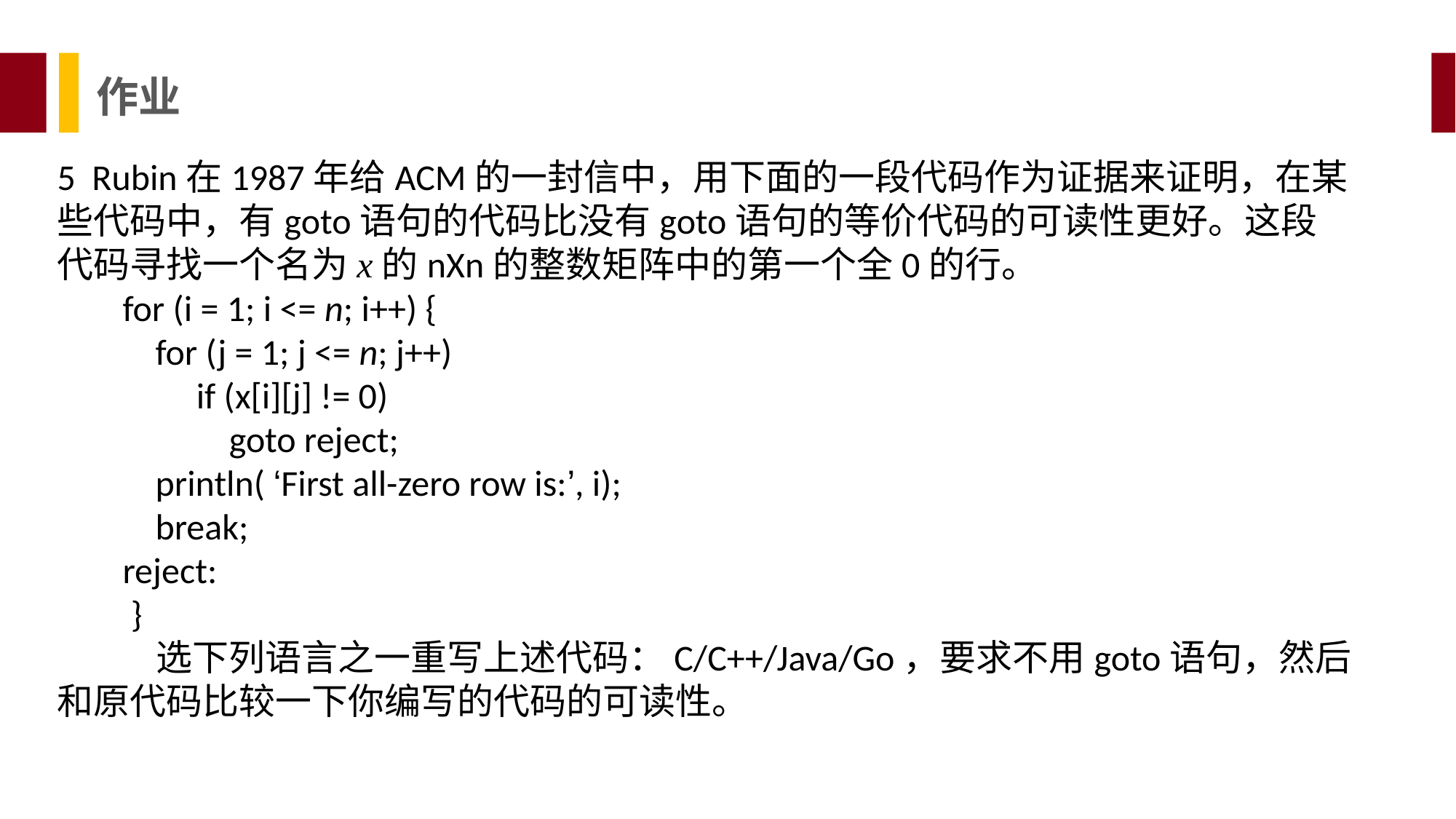

作业
5  Rubin在1987年给ACM的一封信中，用下面的一段代码作为证据来证明，在某些代码中，有goto语句的代码比没有goto语句的等价代码的可读性更好。这段代码寻找一个名为x的nXn的整数矩阵中的第一个全0的行。
        for (i = 1; i <= n; i++) {
            for (j = 1; j <= n; j++)
                 if (x[i][j] != 0)
                     goto reject;
            println( ‘First all-zero row is:’, i);
            break;
        reject:
         }
           选下列语言之一重写上述代码：C/C++/Java/Go，要求不用goto语句，然后和原代码比较一下你编写的代码的可读性。